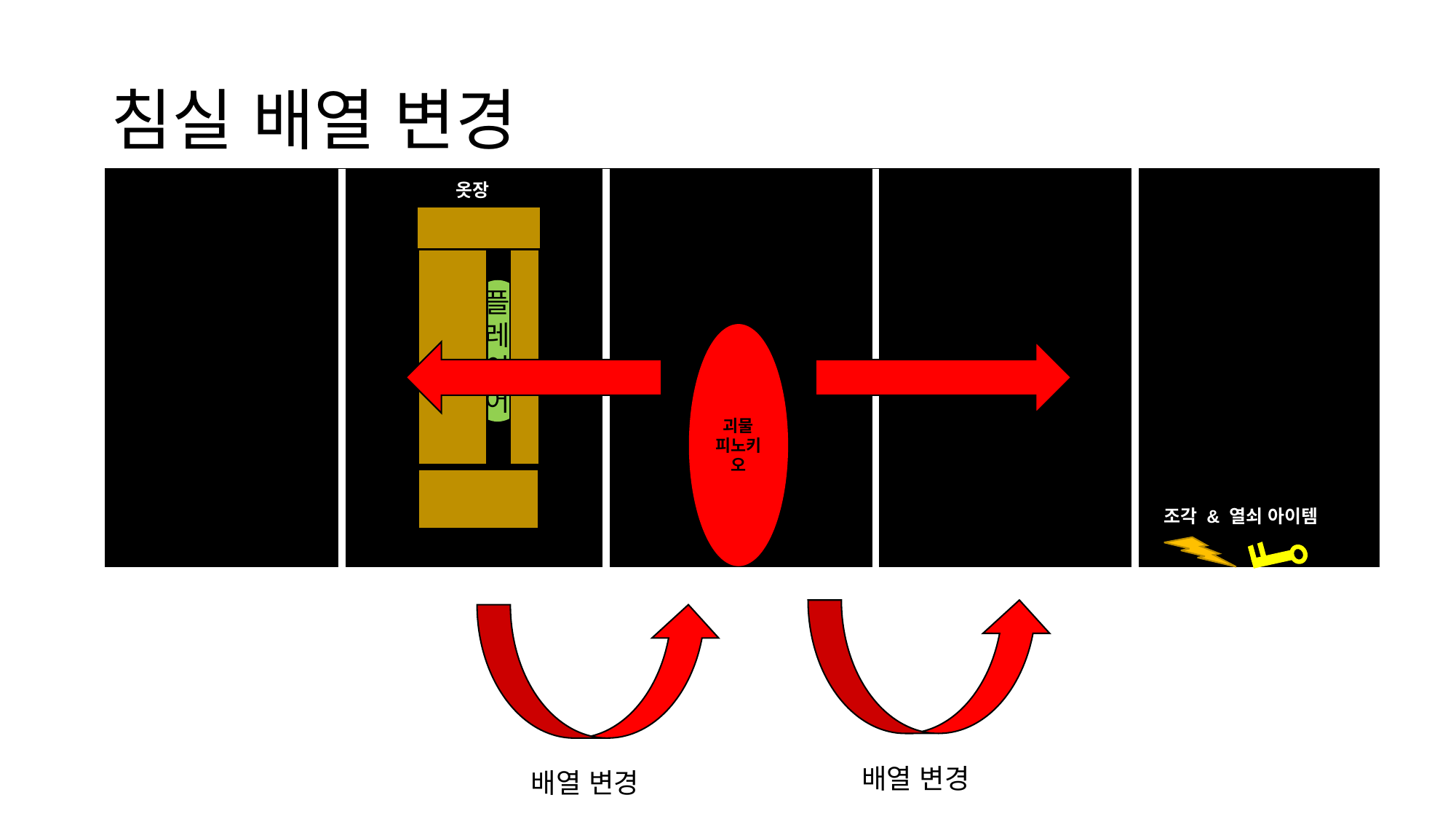

# 침실 배열 변경

옷장

플레이어
괴물 피노키오

1층 계단

탈출구
조각 & 열쇠 아이템

배열 변경
배열 변경